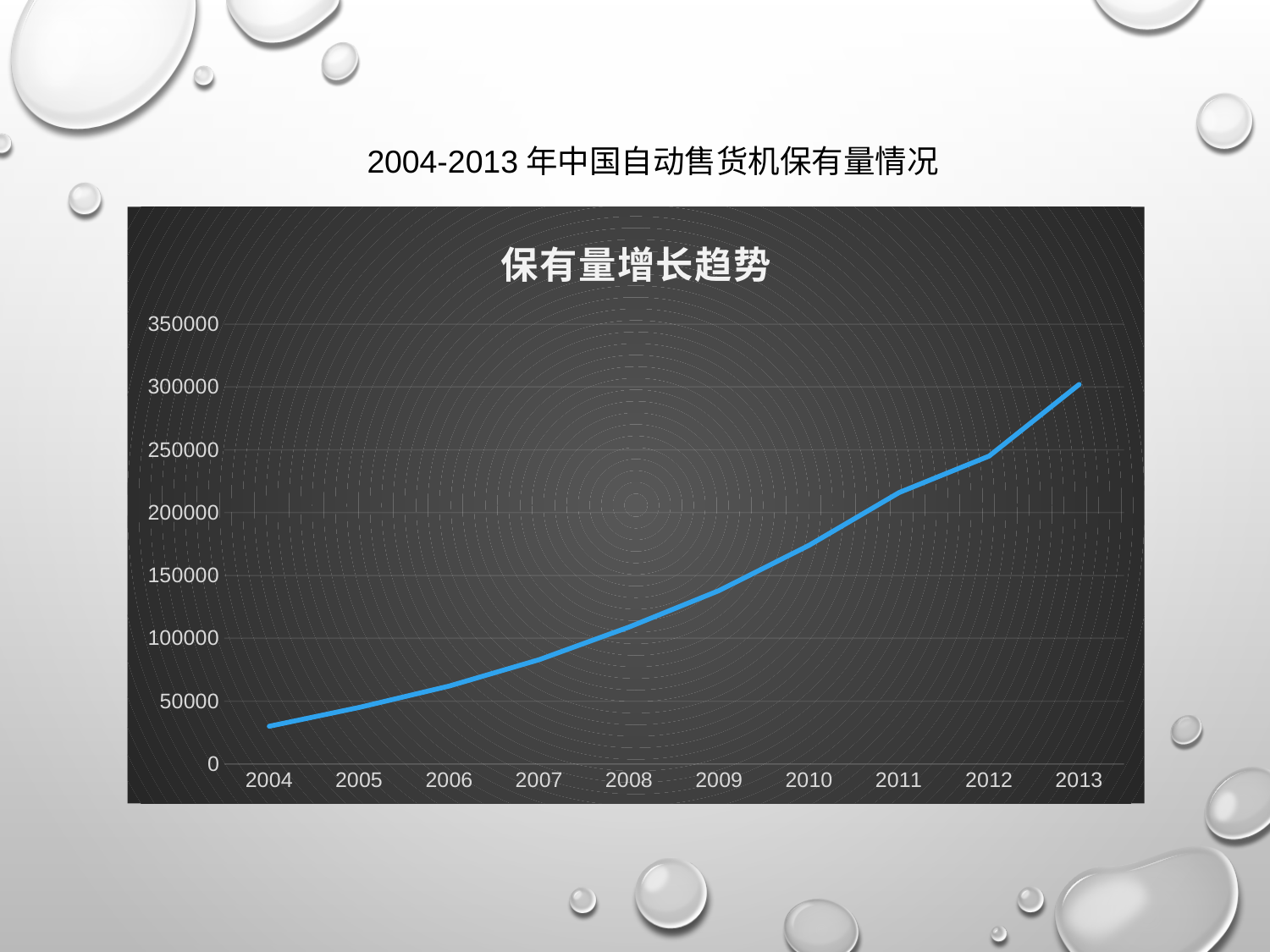

2004-2013年中国自动售货机保有量情况

### Chart: 保有量增长趋势

| Category |  |
|---|---|
| 2004 | 30000.0 |
| 2005 | 45000.0 |
| 2006 | 62000.0 |
| 2007 | 83000.0 |
| 2008 | 109000.0 |
| 2009 | 138000.0 |
| 2010 | 174000.0 |
| 2011 | 216000.0 |
| 2012 | 245000.0 |
| 2013 | 302000.0 |